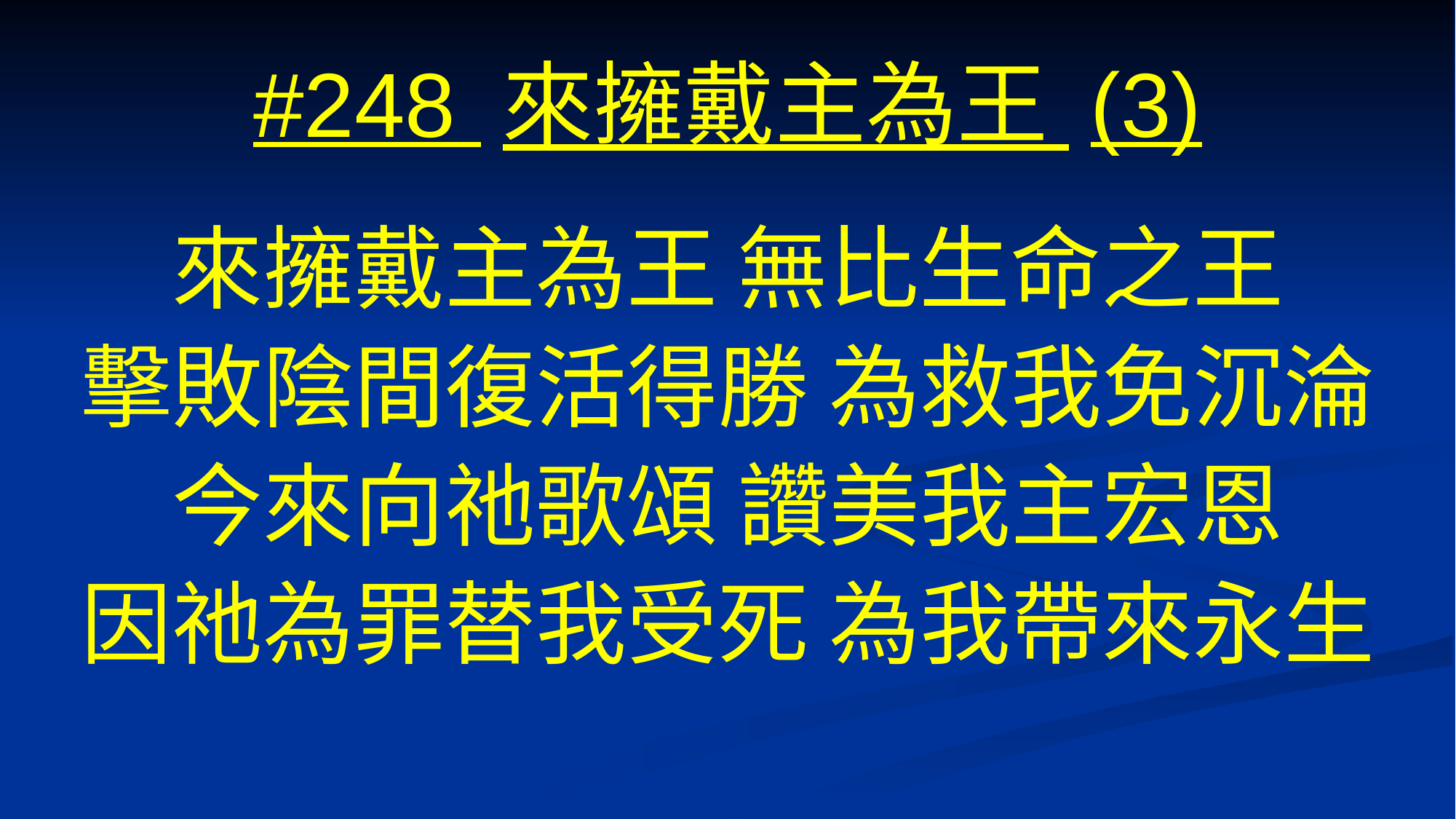

# #248 來擁戴主為王 (3)
來擁戴主為王 無比生命之王
擊敗陰間復活得勝 為救我免沉淪
今來向祂歌頌 讚美我主宏恩
因祂為罪替我受死 為我帶來永生